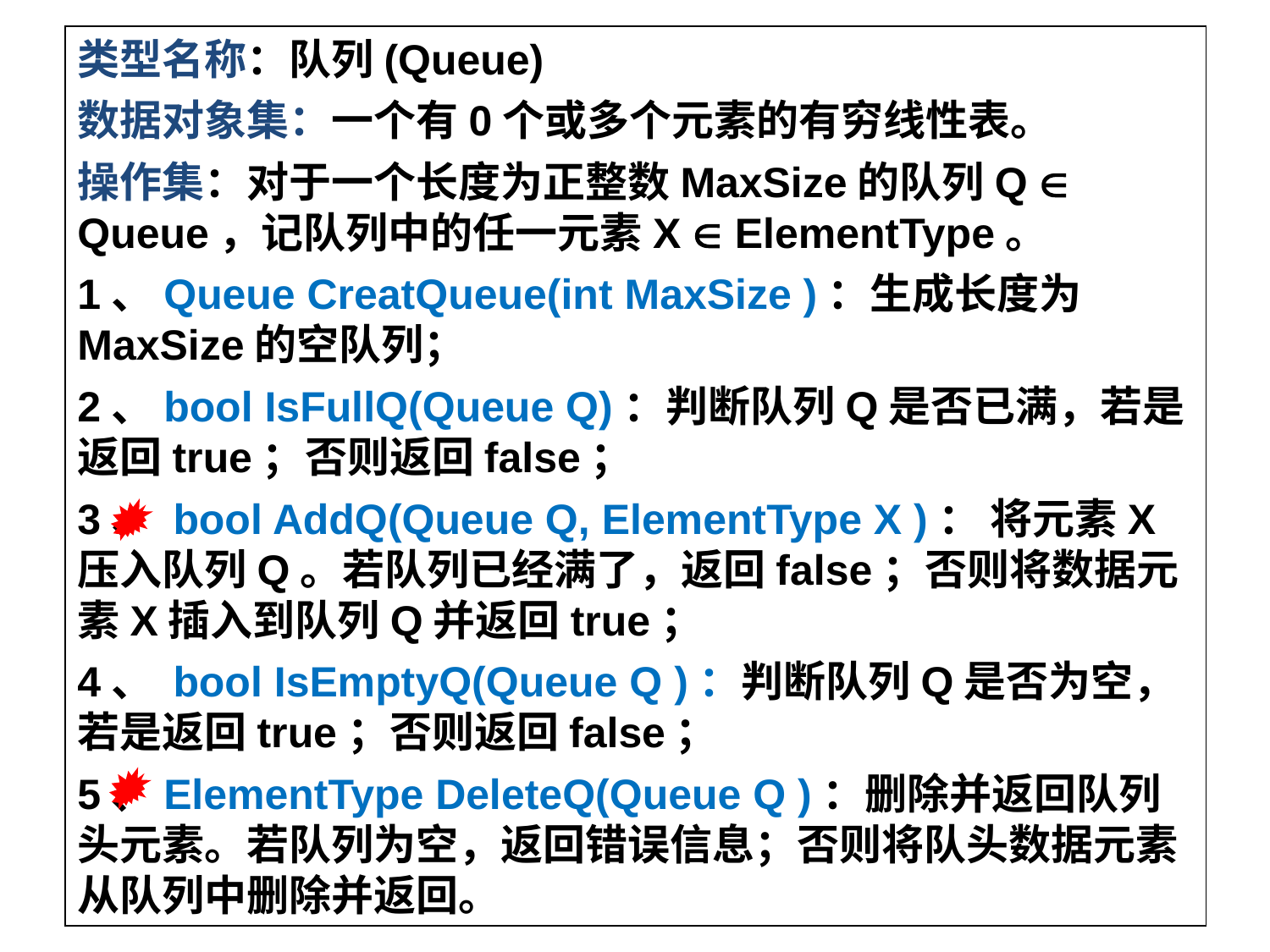

类型名称：队列(Queue)
数据对象集：一个有0个或多个元素的有穷线性表。
操作集：对于一个长度为正整数MaxSize的队列Q ∈ Queue，记队列中的任一元素X ∈ ElementType。
1、Queue CreatQueue(int MaxSize )：生成长度为MaxSize的空队列；
2、bool IsFullQ(Queue Q)：判断队列Q是否已满，若是返回true；否则返回false；
3、 bool AddQ(Queue Q, ElementType X )： 将元素X压入队列Q。若队列已经满了，返回false；否则将数据元素X插入到队列Q并返回true；
4、 bool IsEmptyQ(Queue Q )：判断队列Q是否为空，若是返回true；否则返回false；
5、ElementType DeleteQ(Queue Q )：删除并返回队列头元素。若队列为空，返回错误信息；否则将队头数据元素从队列中删除并返回。